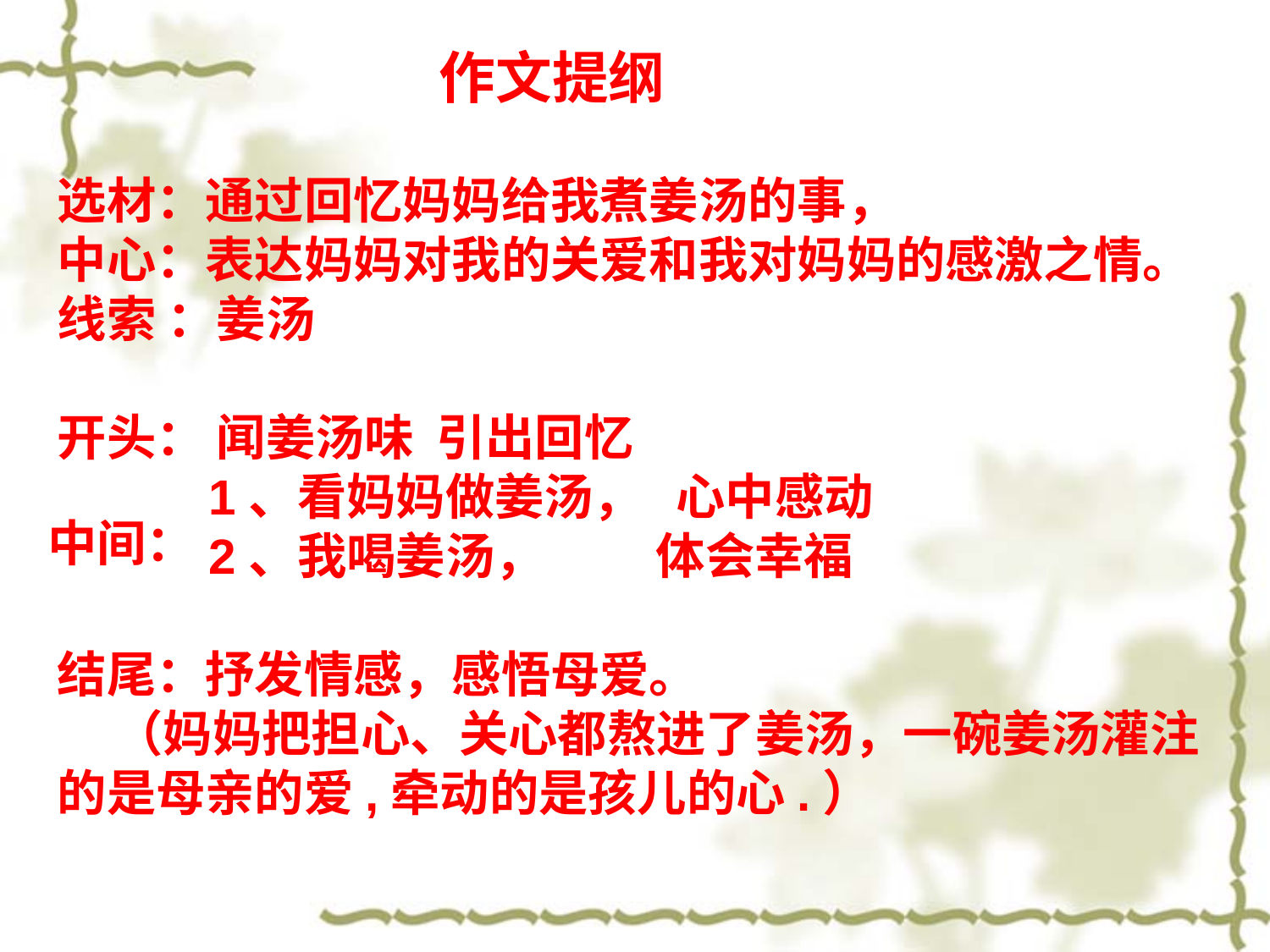

作文提纲

选材：通过回忆妈妈给我煮姜汤的事，
中心：表达妈妈对我的关爱和我对妈妈的感激之情。
线索 ：姜汤

开头： 闻姜汤味  引出回忆
           1、看妈妈做姜汤，   心中感动
           2、我喝姜汤，          体会幸福

结尾：抒发情感，感悟母爱。
    （妈妈把担心、关心都熬进了姜汤，一碗姜汤灌注的是母亲的爱,牵动的是孩儿的心.）

中间：